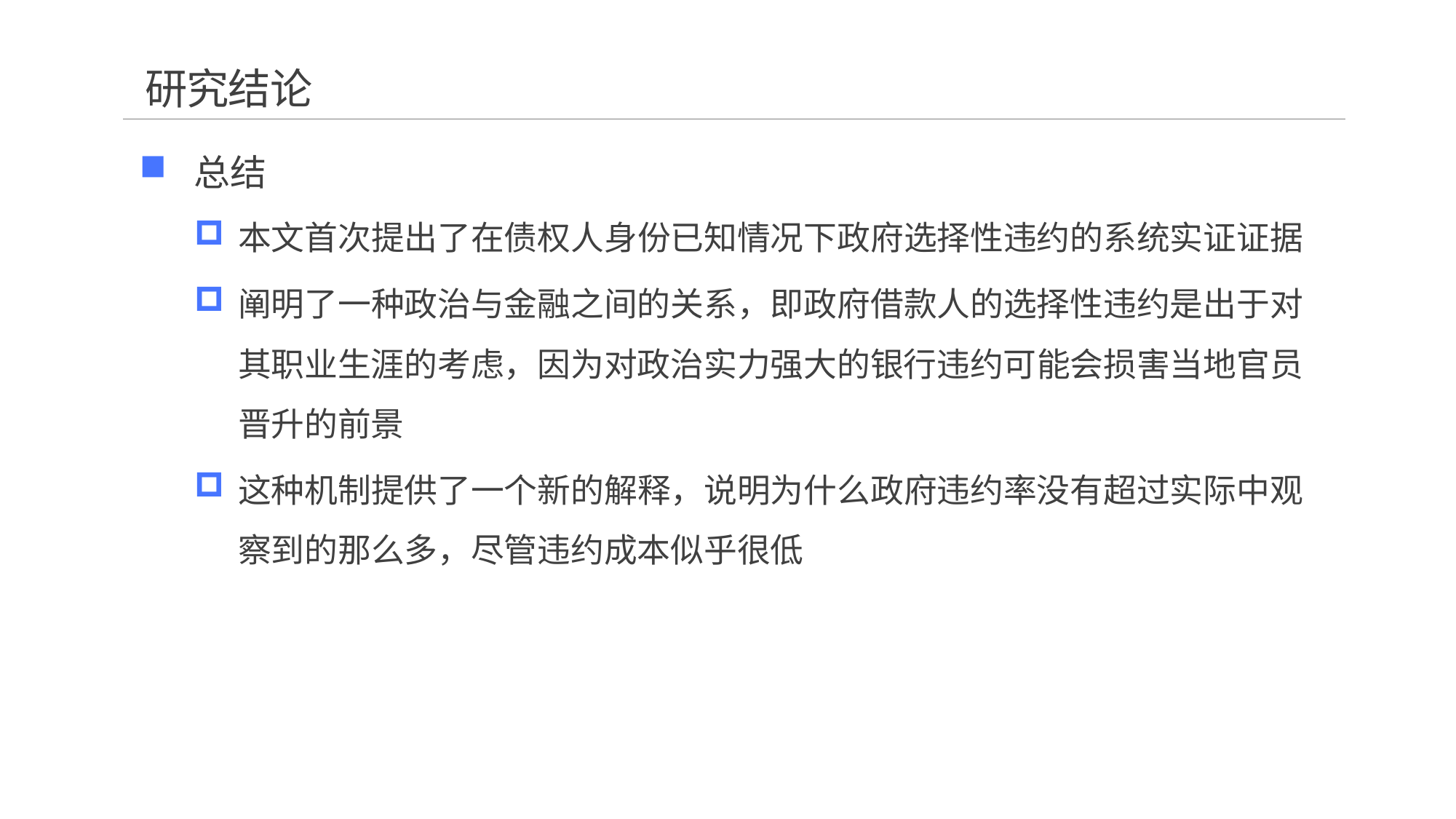

# 研究结论
总结
本文首次提出了在债权人身份已知情况下政府选择性违约的系统实证证据
阐明了一种政治与金融之间的关系，即政府借款人的选择性违约是出于对其职业生涯的考虑，因为对政治实力强大的银行违约可能会损害当地官员晋升的前景
这种机制提供了一个新的解释，说明为什么政府违约率没有超过实际中观察到的那么多，尽管违约成本似乎很低